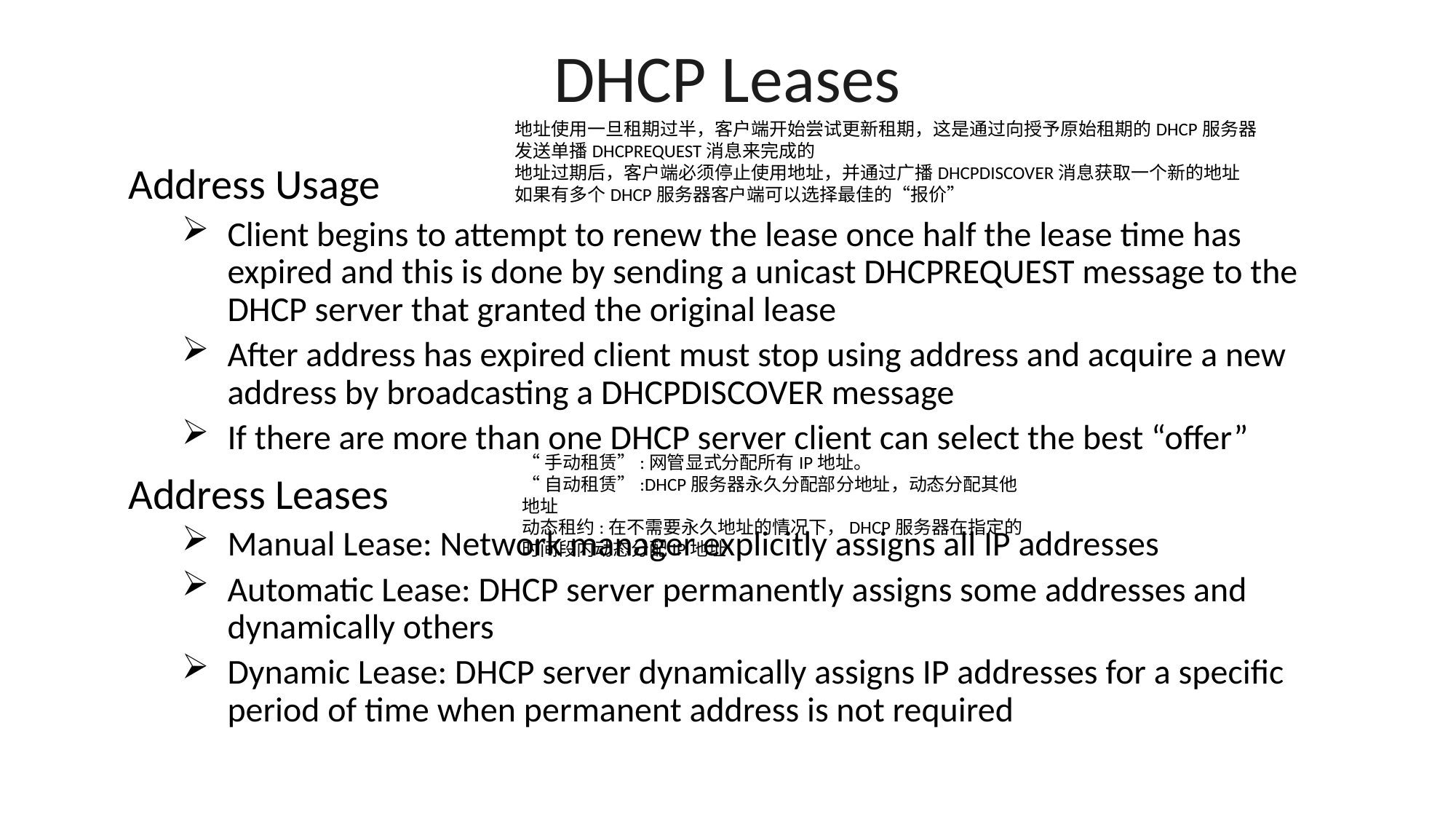

# DHCP Leases
地址使用一旦租期过半，客户端开始尝试更新租期，这是通过向授予原始租期的DHCP服务器发送单播DHCPREQUEST消息来完成的
地址过期后，客户端必须停止使用地址，并通过广播DHCPDISCOVER消息获取一个新的地址
如果有多个DHCP服务器客户端可以选择最佳的“报价”
Address Usage
Client begins to attempt to renew the lease once half the lease time has expired and this is done by sending a unicast DHCPREQUEST message to the DHCP server that granted the original lease
After address has expired client must stop using address and acquire a new address by broadcasting a DHCPDISCOVER message
If there are more than one DHCP server client can select the best “offer”
Address Leases
Manual Lease: Network manager explicitly assigns all IP addresses
Automatic Lease: DHCP server permanently assigns some addresses and dynamically others
Dynamic Lease: DHCP server dynamically assigns IP addresses for a specific period of time when permanent address is not required

“手动租赁”:网管显式分配所有IP地址。
“自动租赁”:DHCP服务器永久分配部分地址，动态分配其他地址
动态租约:在不需要永久地址的情况下，DHCP服务器在指定的时间段内动态分配IP地址